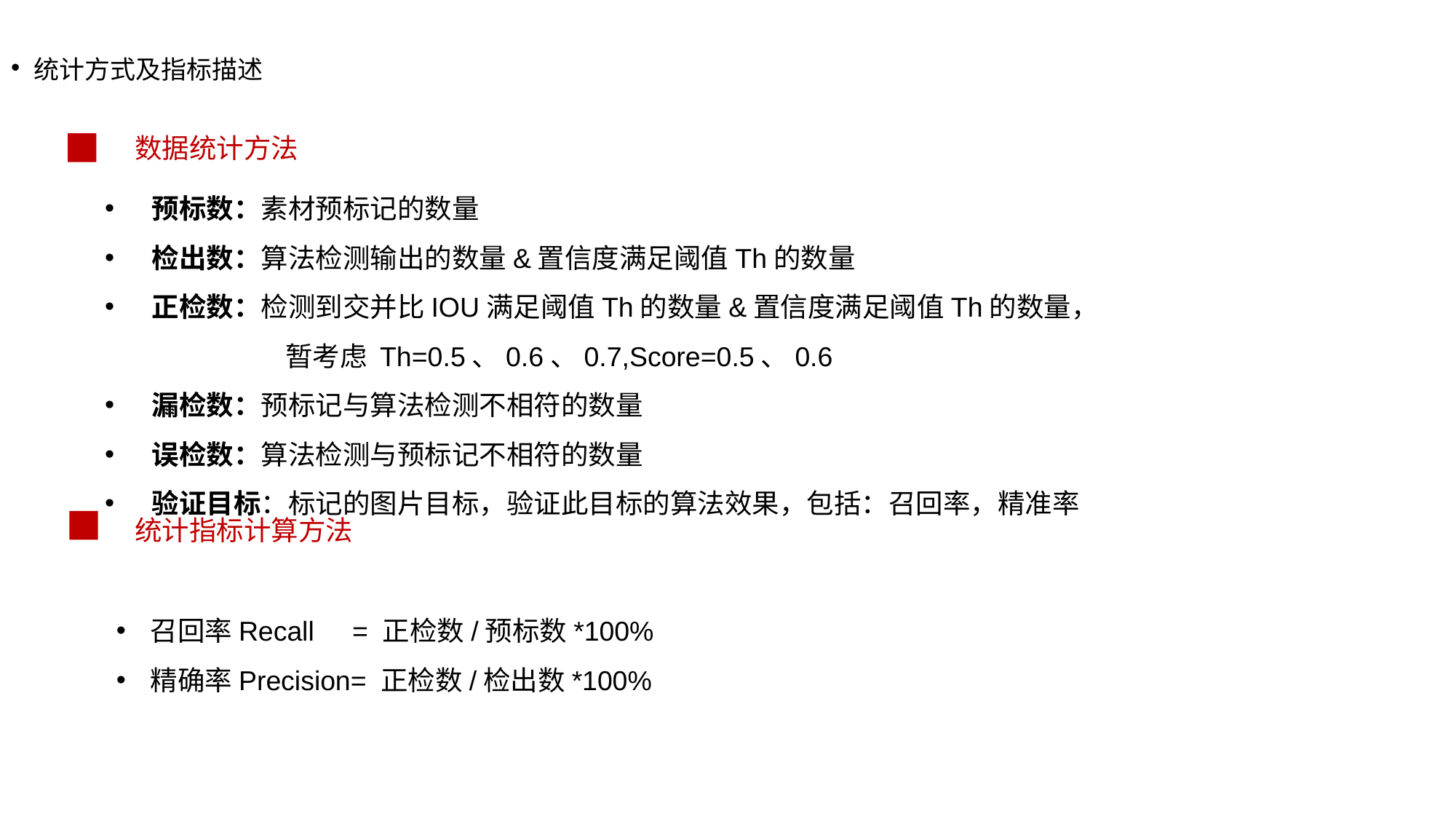

统计方式及指标描述
数据统计方法

 预标数：素材预标记的数量
 检出数：算法检测输出的数量&置信度满足阈值Th的数量
 正检数：检测到交并比IOU满足阈值Th的数量&置信度满足阈值Th的数量，					      暂考虑 Th=0.5、0.6、0.7,Score=0.5、0.6
 漏检数：预标记与算法检测不相符的数量
 误检数：算法检测与预标记不相符的数量
 验证目标：标记的图片目标，验证此目标的算法效果，包括：召回率，精准率
统计指标计算方法

召回率Recall     = 正检数/预标数*100%
精确率Precision= 正检数/检出数*100%